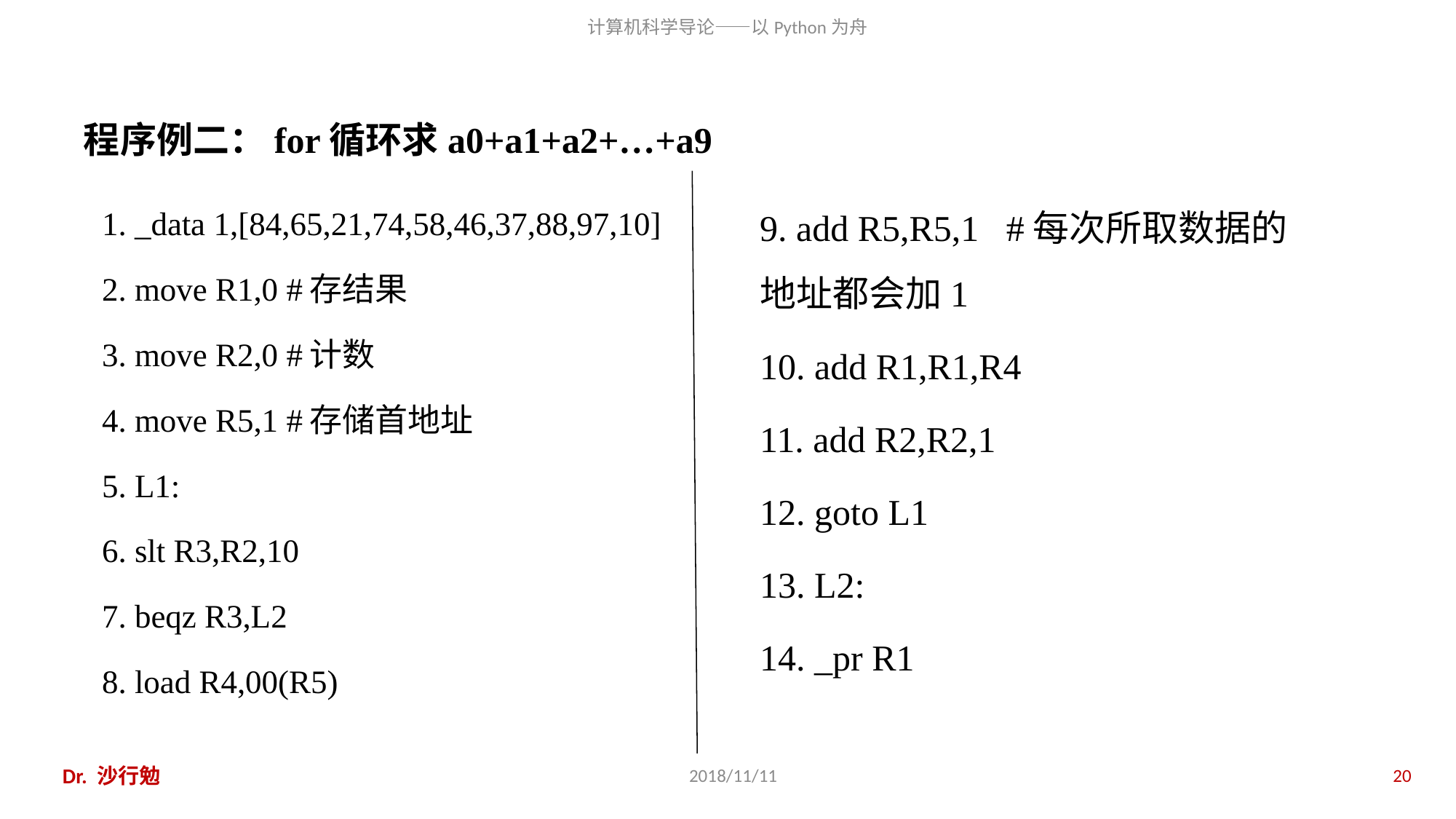

程序例二：for循环求a0+a1+a2+…+a9
1. _data 1,[84,65,21,74,58,46,37,88,97,10]
2. move R1,0 #存结果
3. move R2,0 #计数
4. move R5,1 #存储首地址
5. L1:
6. slt R3,R2,10
7. beqz R3,L2
8. load R4,00(R5)
9. add R5,R5,1   #每次所取数据的地址都会加1
10. add R1,R1,R4
11. add R2,R2,1
12. goto L1
13. L2:
14. _pr R1

Dr. 沙行勉
2018/11/11
20